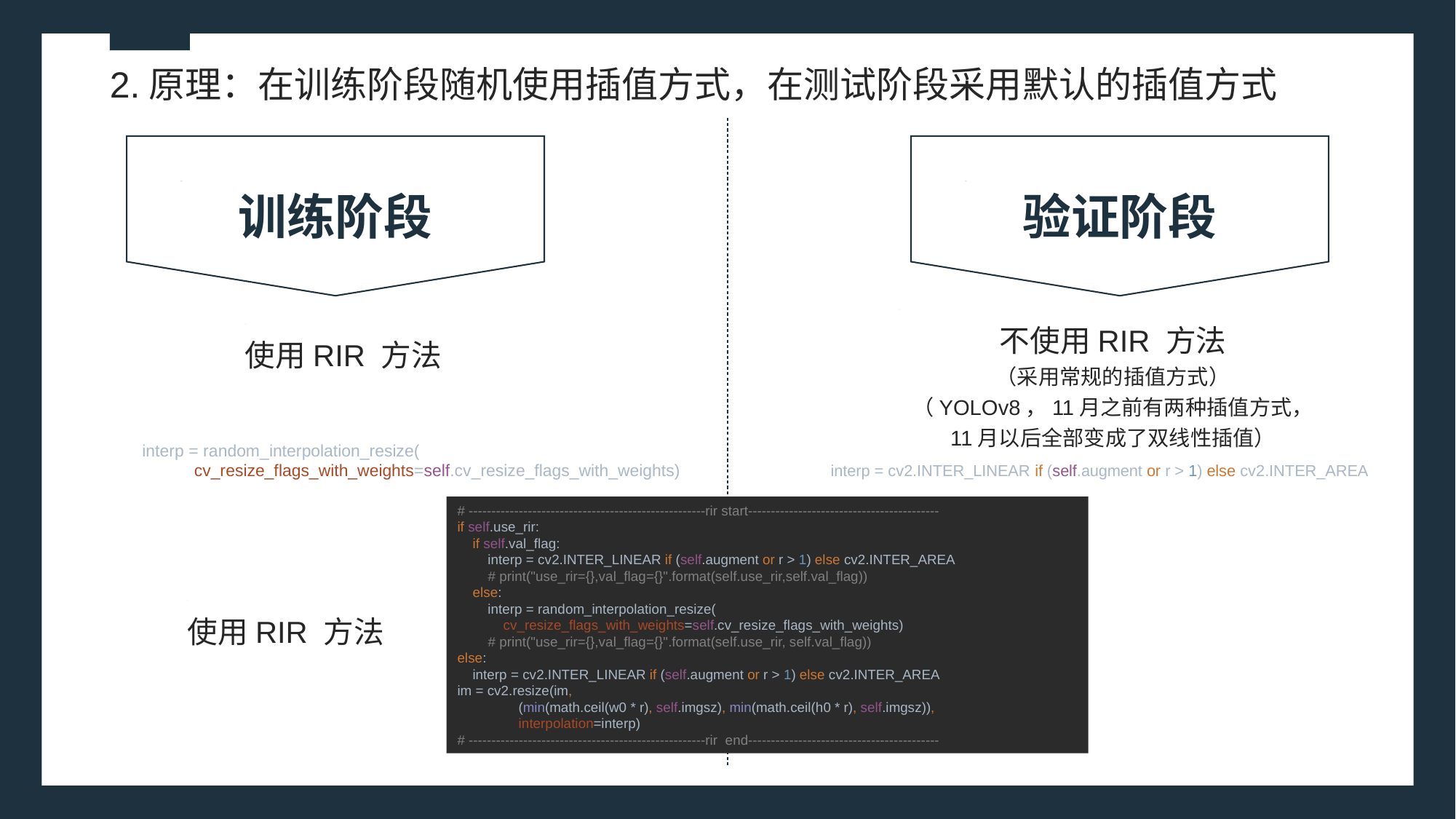

2.原理：在训练阶段随机使用插值方式，在测试阶段采用默认的插值方式
训练阶段
验证阶段
不使用RIR 方法
（采用常规的插值方式）
（YOLOv8，11月之前有两种插值方式，
11月以后全部变成了双线性插值）

使用RIR 方法
 interp = random_interpolation_resize(
            cv_resize_flags_with_weights=self.cv_resize_flags_with_weights)
interp = cv2.INTER_LINEAR if (self.augment or r > 1) else cv2.INTER_AREA
# ----------------------------------------------------rir start------------------------------------------ if self.use_rir: if self.val_flag: interp = cv2.INTER_LINEAR if (self.augment or r > 1) else cv2.INTER_AREA # print("use_rir={},val_flag={}".format(self.use_rir,self.val_flag)) else: interp = random_interpolation_resize( cv_resize_flags_with_weights=self.cv_resize_flags_with_weights) # print("use_rir={},val_flag={}".format(self.use_rir, self.val_flag)) else: interp = cv2.INTER_LINEAR if (self.augment or r > 1) else cv2.INTER_AREA im = cv2.resize(im, (min(math.ceil(w0 * r), self.imgsz), min(math.ceil(h0 * r), self.imgsz)), interpolation=interp) # ----------------------------------------------------rir  end------------------------------------------
使用RIR 方法